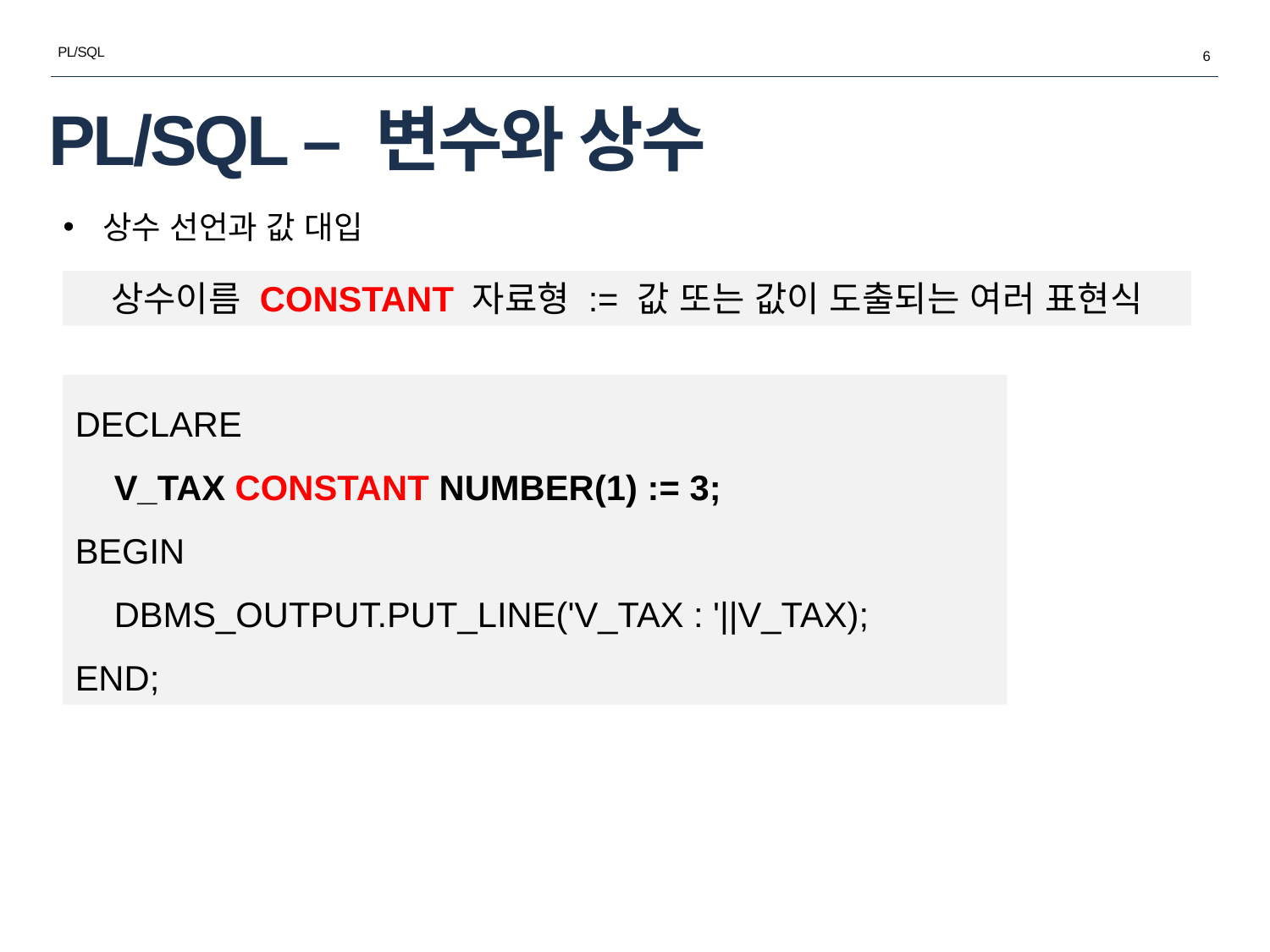

PL/SQL
6
# PL/SQL – 변수와 상수
상수 선언과 값 대입
상수이름 CONSTANT 자료형 := 값 또는 값이 도출되는 여러 표현식
DECLARE
    V_TAX CONSTANT NUMBER(1) := 3;
BEGIN
    DBMS_OUTPUT.PUT_LINE('V_TAX : '||V_TAX);
END;